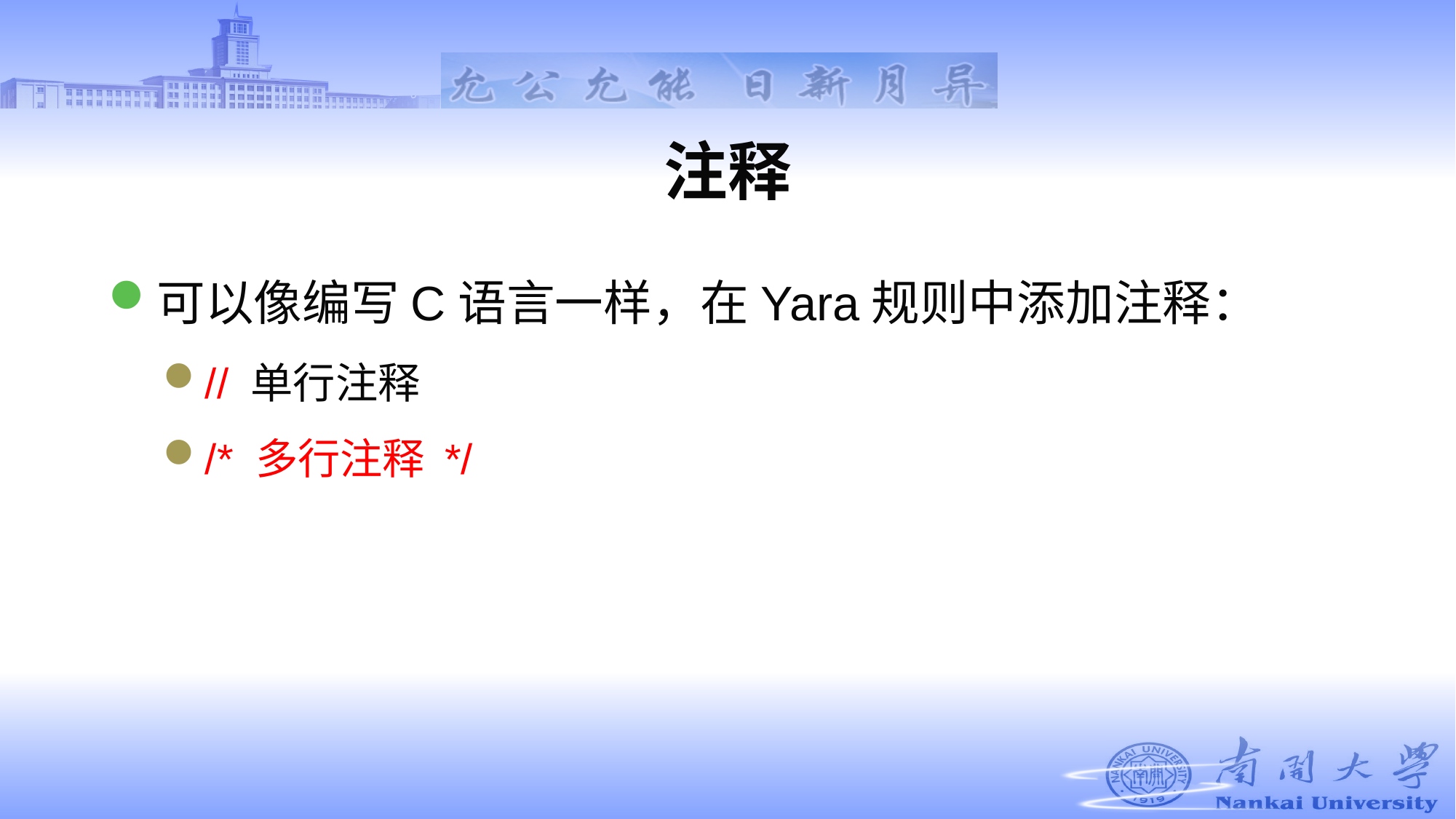

# 注释
可以像编写C语言一样，在Yara规则中添加注释：
// 单行注释
/* 多行注释 */